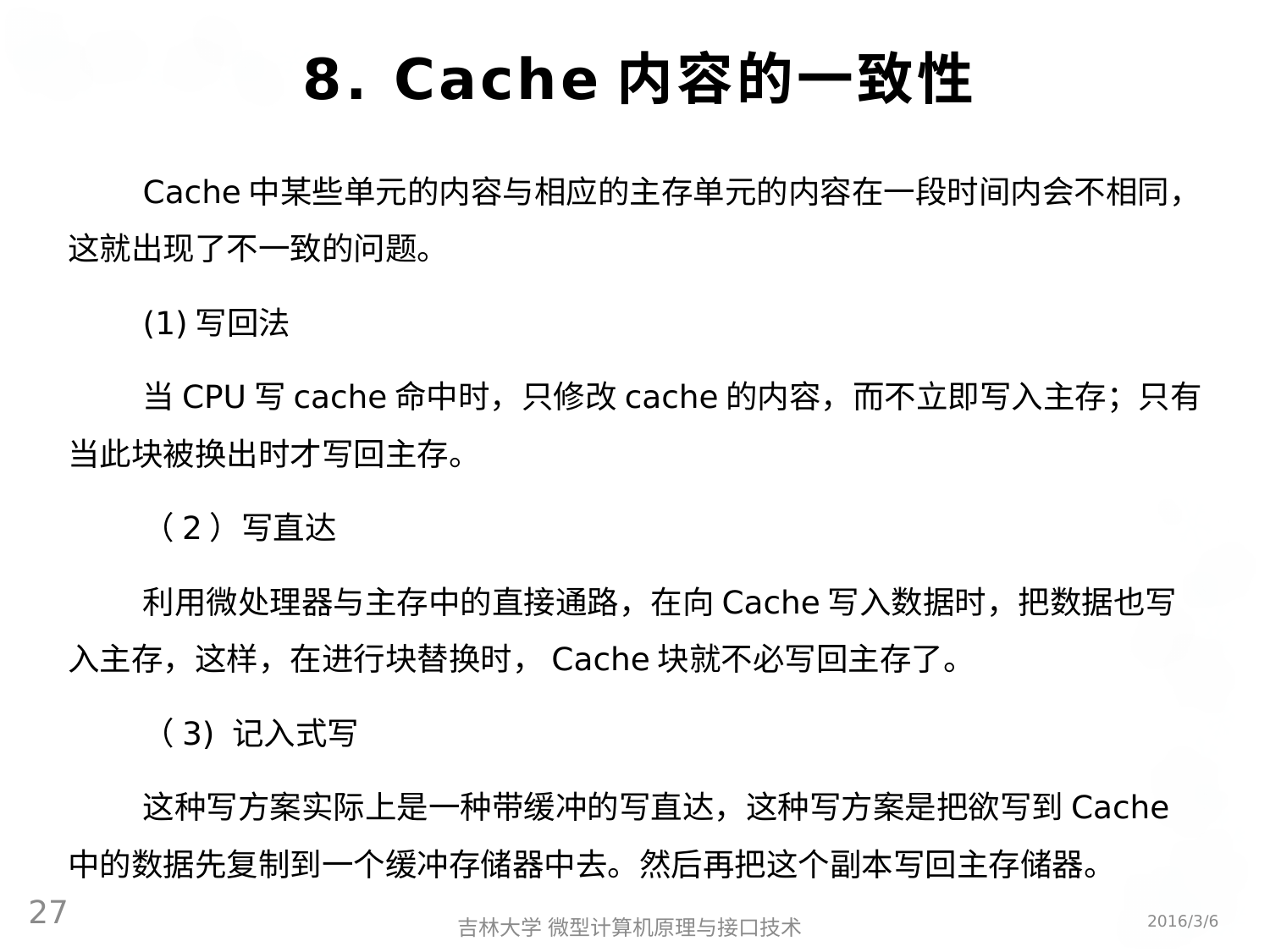

# 8. Cache内容的一致性
Cache中某些单元的内容与相应的主存单元的内容在一段时间内会不相同，这就出现了不一致的问题。
(1)写回法
当CPU写cache命中时，只修改cache的内容，而不立即写入主存；只有当此块被换出时才写回主存。
（2）写直达
利用微处理器与主存中的直接通路，在向Cache写入数据时，把数据也写入主存，这样，在进行块替换时，Cache块就不必写回主存了。
（3) 记入式写
这种写方案实际上是一种带缓冲的写直达，这种写方案是把欲写到Cache中的数据先复制到一个缓冲存储器中去。然后再把这个副本写回主存储器。
27
2016/3/6
吉林大学 微型计算机原理与接口技术